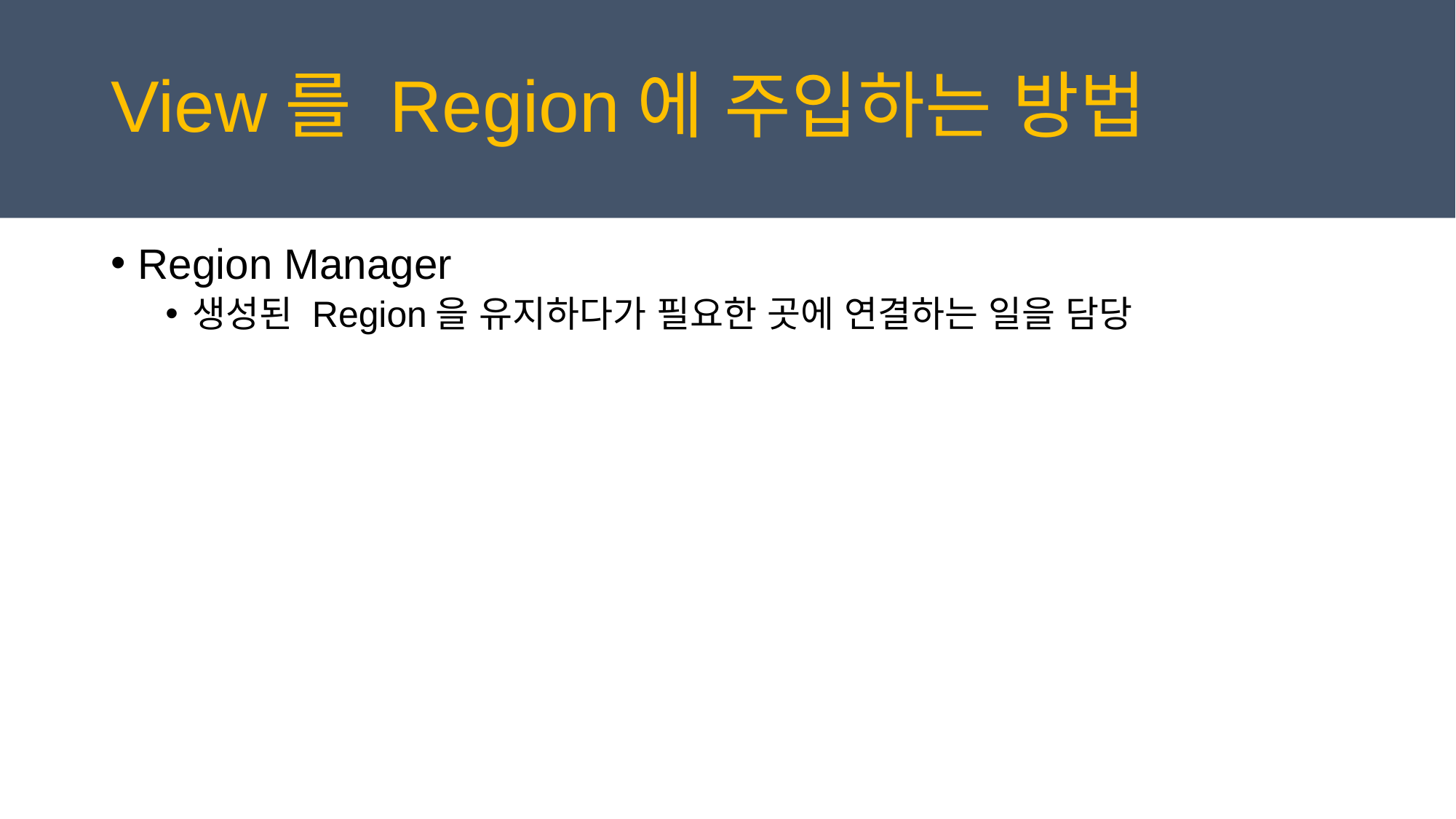

View를 Region에 주입하는 방법
Region Manager
생성된 Region을 유지하다가 필요한 곳에 연결하는 일을 담당